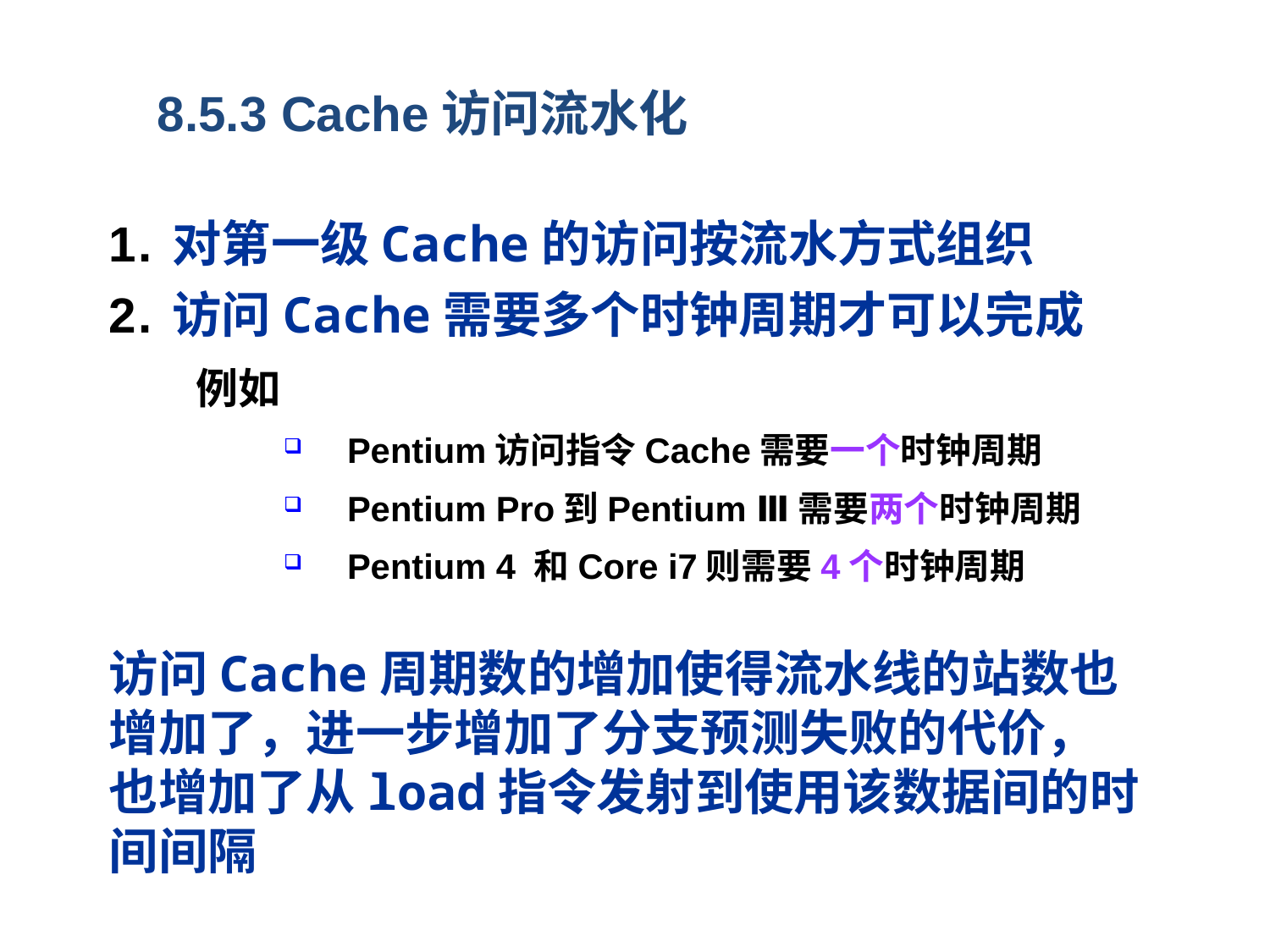

8.5.3 Cache访问流水化
对第一级Cache的访问按流水方式组织
访问Cache需要多个时钟周期才可以完成
例如
Pentium访问指令Cache需要一个时钟周期
Pentium Pro到Pentium Ⅲ需要两个时钟周期
Pentium 4 和Core i7则需要4个时钟周期
访问Cache周期数的增加使得流水线的站数也增加了，进一步增加了分支预测失败的代价，也增加了从load指令发射到使用该数据间的时间间隔